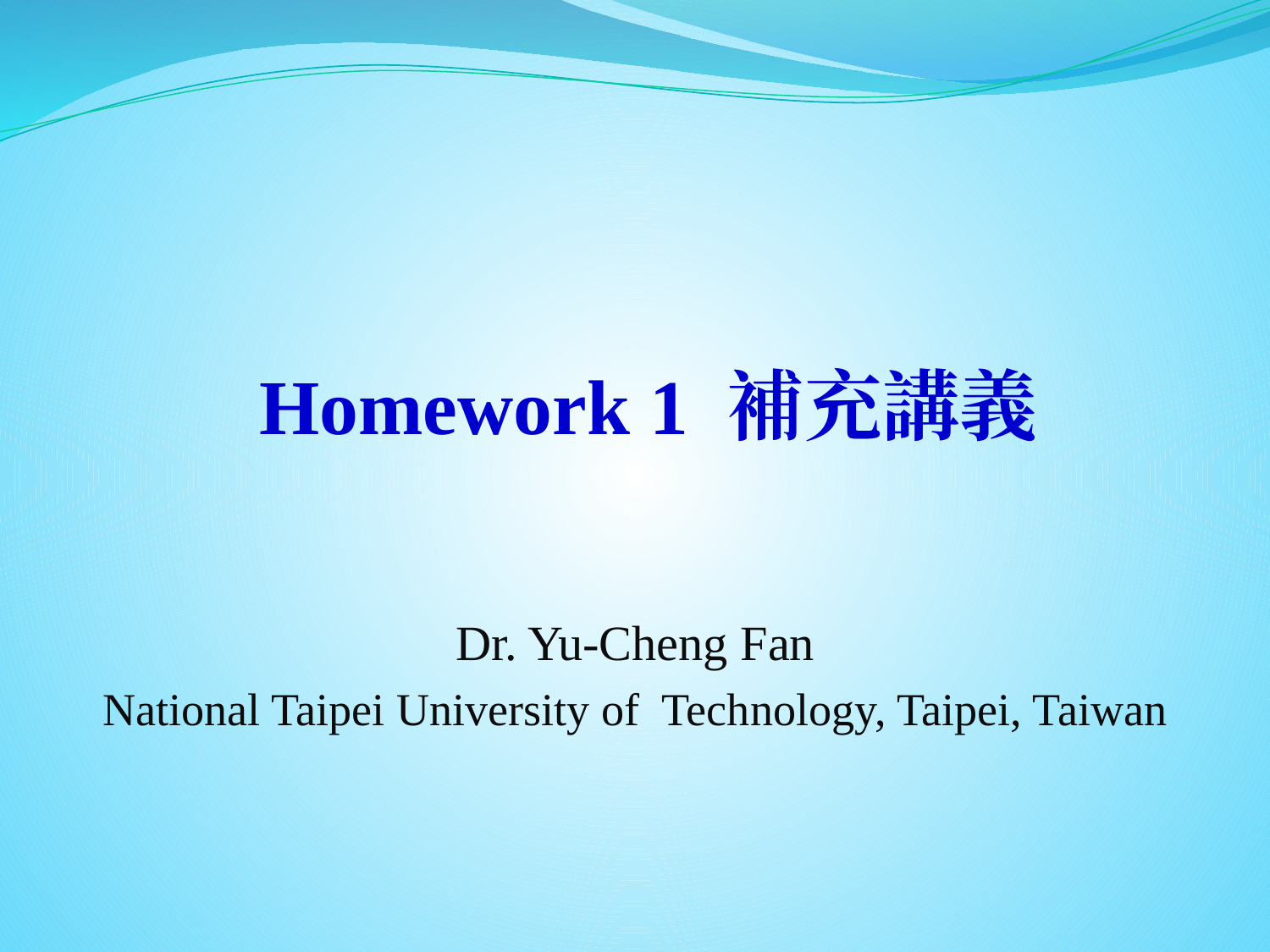

# Homework 1 補充講義

Dr. Yu-Cheng Fan
National Taipei University of  Technology, Taipei, Taiwan